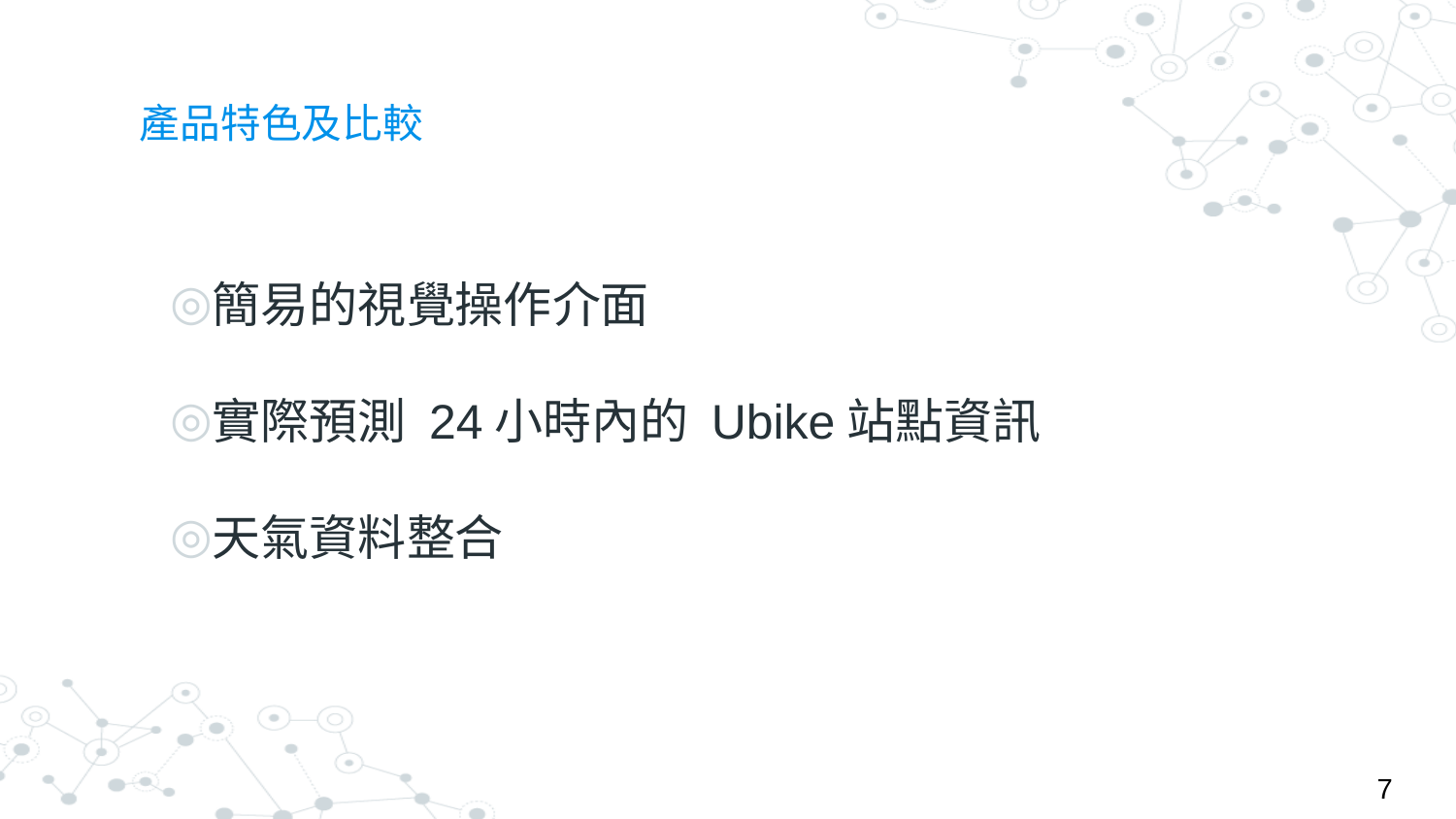

# 產品特色及比較
簡易的視覺操作介面
實際預測 24小時內的 Ubike站點資訊
天氣資料整合
7